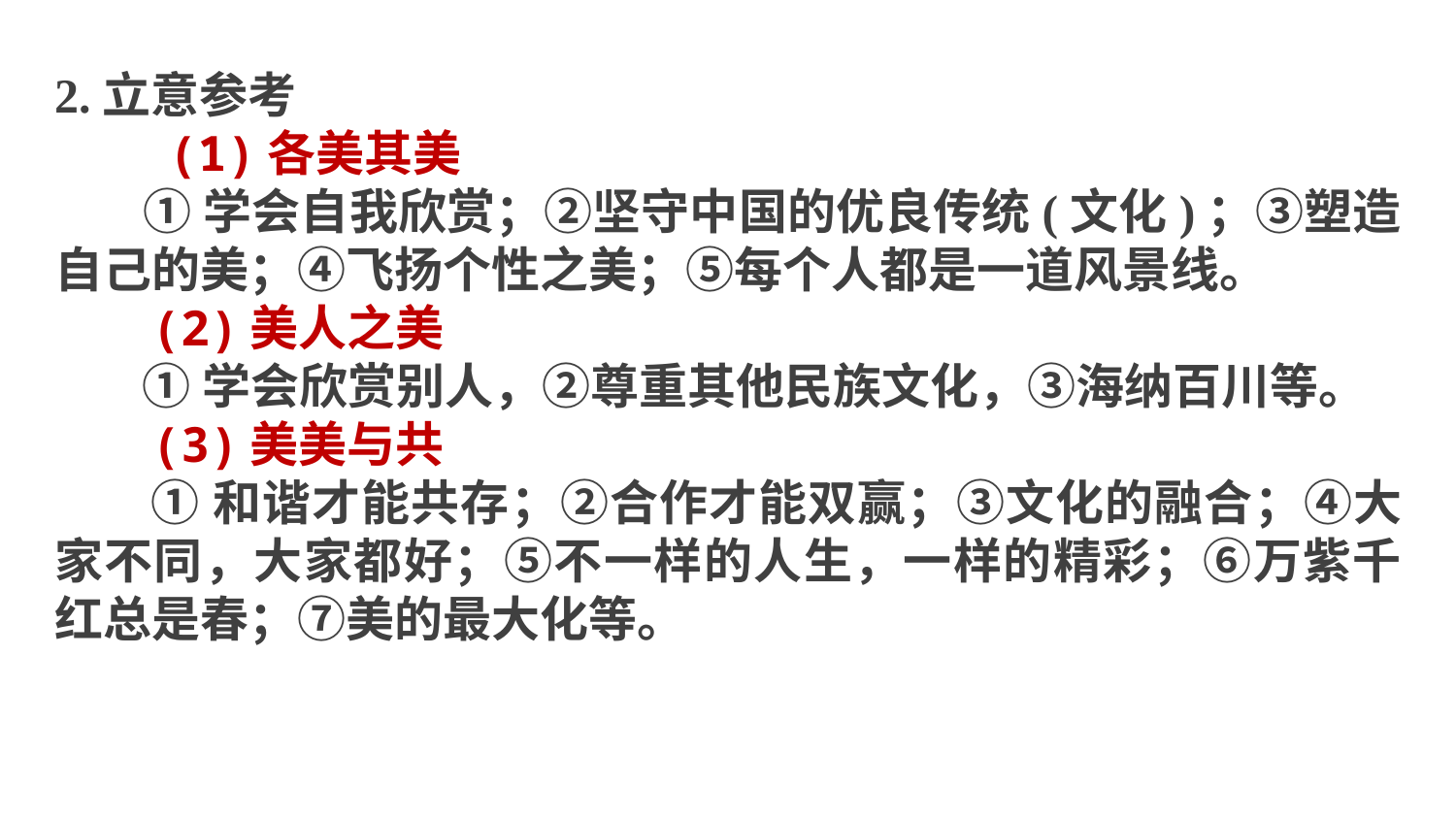

2.立意参考
        (1)各美其美
        ①学会自我欣赏；②坚守中国的优良传统(文化)；③塑造自己的美；④飞扬个性之美；⑤每个人都是一道风景线。
        (2)美人之美
        ①学会欣赏别人，②尊重其他民族文化，③海纳百川等。
        (3)美美与共
        ①和谐才能共存；②合作才能双赢；③文化的融合；④大家不同，大家都好；⑤不一样的人生，一样的精彩；⑥万紫千红总是春；⑦美的最大化等。